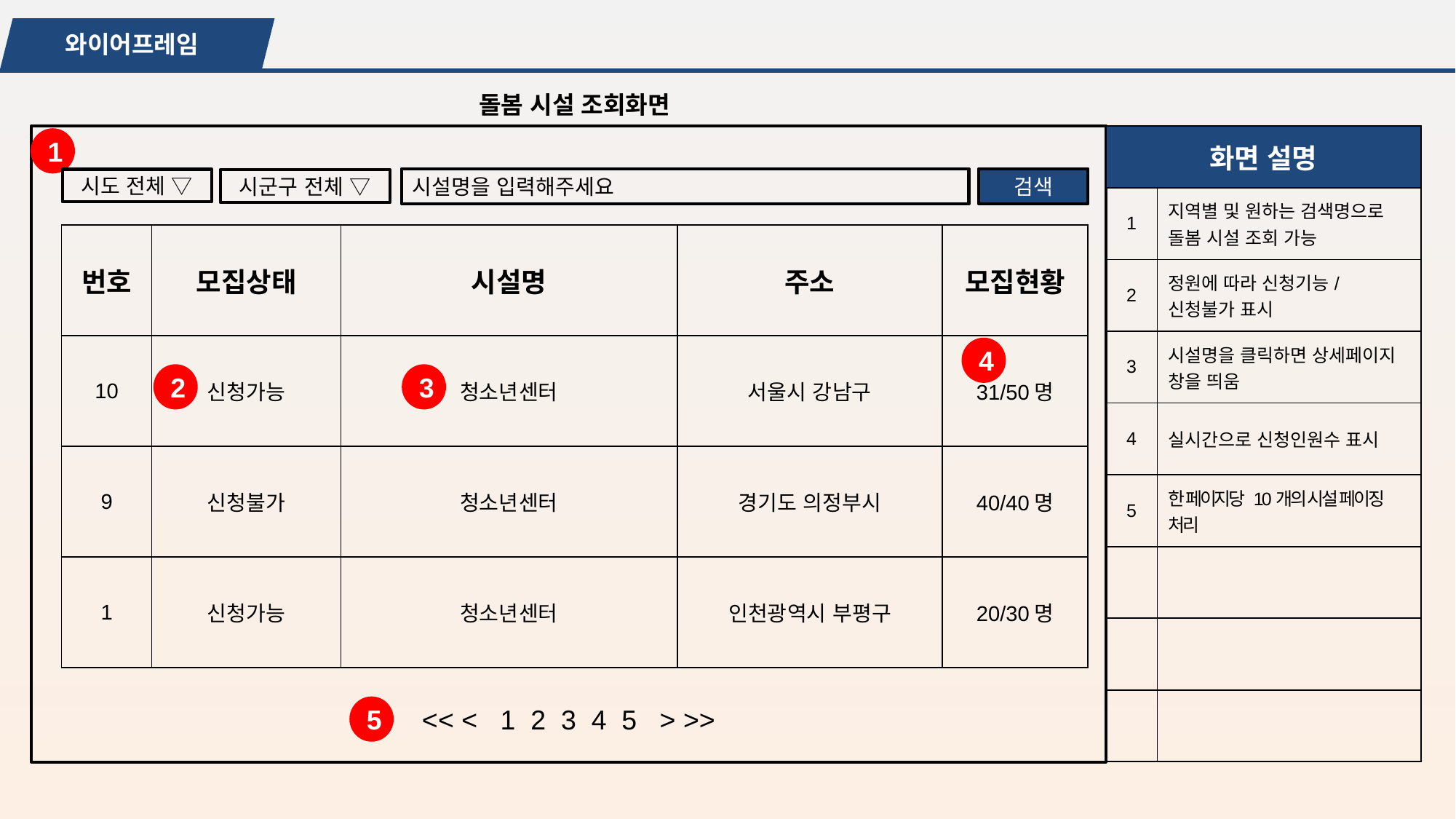

와이어프레임

돌봄 시설 조회화면
| 화면 설명 |  |
| --- | --- |
| 1 | 지역별 및 원하는 검색명으로 돌봄 시설 조회 가능 |
| 2 | 정원에 따라 신청기능/신청불가 표시 |
| 3 | 시설명을 클릭하면 상세페이지 창을 띄움 |
| 4 | 실시간으로 신청인원수 표시 |
| 5 | 한 페이지당 10개의 시설 페이징 처리 |
|  |  |
|  |  |
|  |  |

1
검색
시설명을 입력해주세요
시도 전체 ▽
시군구 전체 ▽
| 번호 | 모집상태 | 시설명 | 주소 | 모집현황 |
| --- | --- | --- | --- | --- |
| 10 | 신청가능 | 청소년센터 | 서울시 강남구 | 31/50명 |
| 9 | 신청불가 | 청소년센터 | 경기도 의정부시 | 40/40명 |
| 1 | 신청가능 | 청소년센터 | 인천광역시 부평구 | 20/30명 |
4
2
3
5
<< <   1  2  3  4  5   > >>